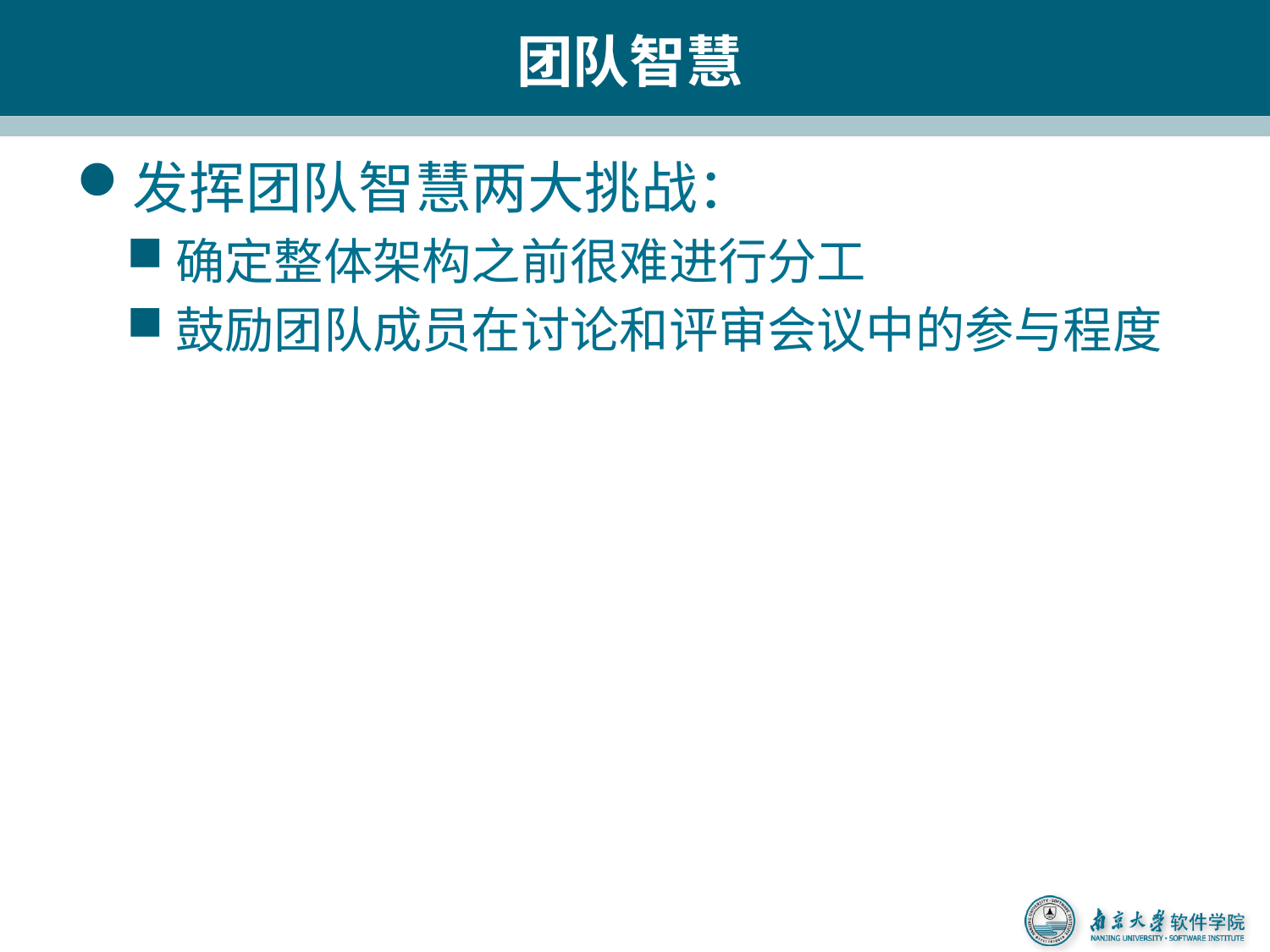

# 团队智慧
发挥团队智慧两大挑战：
确定整体架构之前很难进行分工
鼓励团队成员在讨论和评审会议中的参与程度